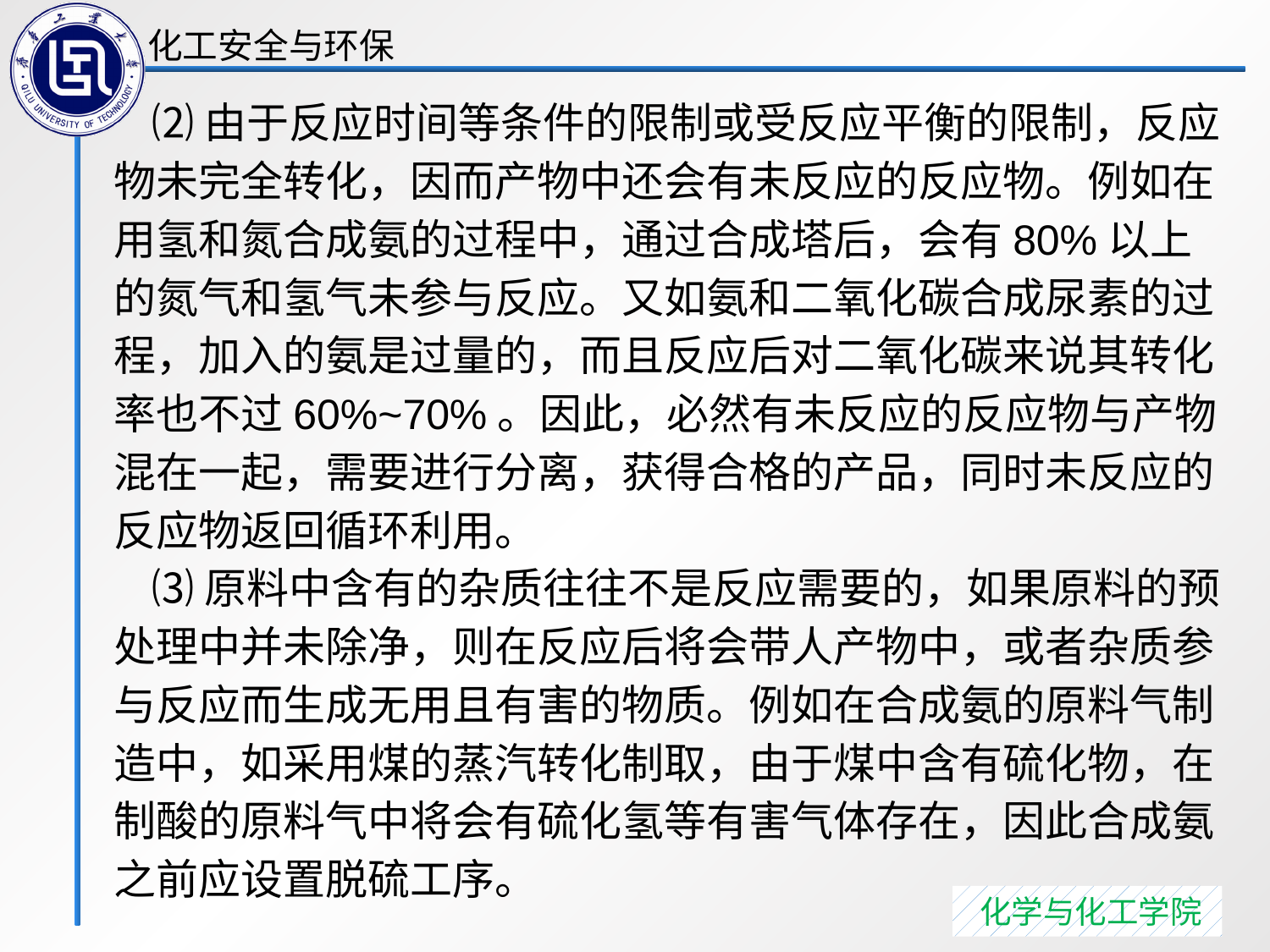

⑵由于反应时间等条件的限制或受反应平衡的限制，反应物未完全转化，因而产物中还会有未反应的反应物。例如在用氢和氮合成氨的过程中，通过合成塔后，会有80%以上的氮气和氢气未参与反应。又如氨和二氧化碳合成尿素的过程，加入的氨是过量的，而且反应后对二氧化碳来说其转化率也不过60%~70%。因此，必然有未反应的反应物与产物混在一起，需要进行分离，获得合格的产品，同时未反应的反应物返回循环利用。
    ⑶原料中含有的杂质往往不是反应需要的，如果原料的预处理中并未除净，则在反应后将会带人产物中，或者杂质参与反应而生成无用且有害的物质。例如在合成氨的原料气制造中，如采用煤的蒸汽转化制取，由于煤中含有硫化物，在制酸的原料气中将会有硫化氢等有害气体存在，因此合成氨之前应设置脱硫工序。